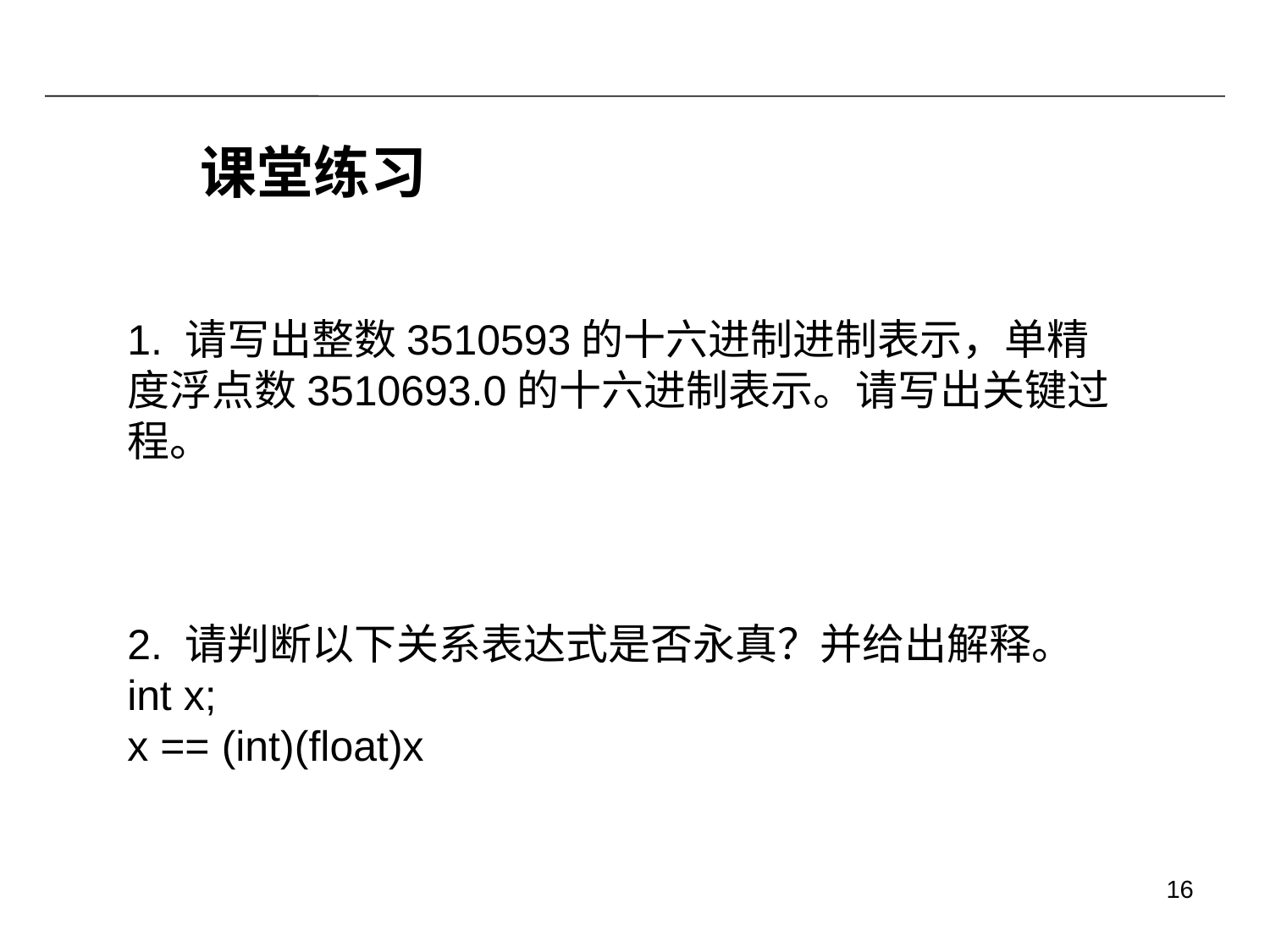

课堂练习
1. 请写出整数3510593的十六进制进制表示，单精度浮点数3510693.0的十六进制表示。请写出关键过程。

2. 请判断以下关系表达式是否永真？并给出解释。
int x;
x == (int)(float)x

16